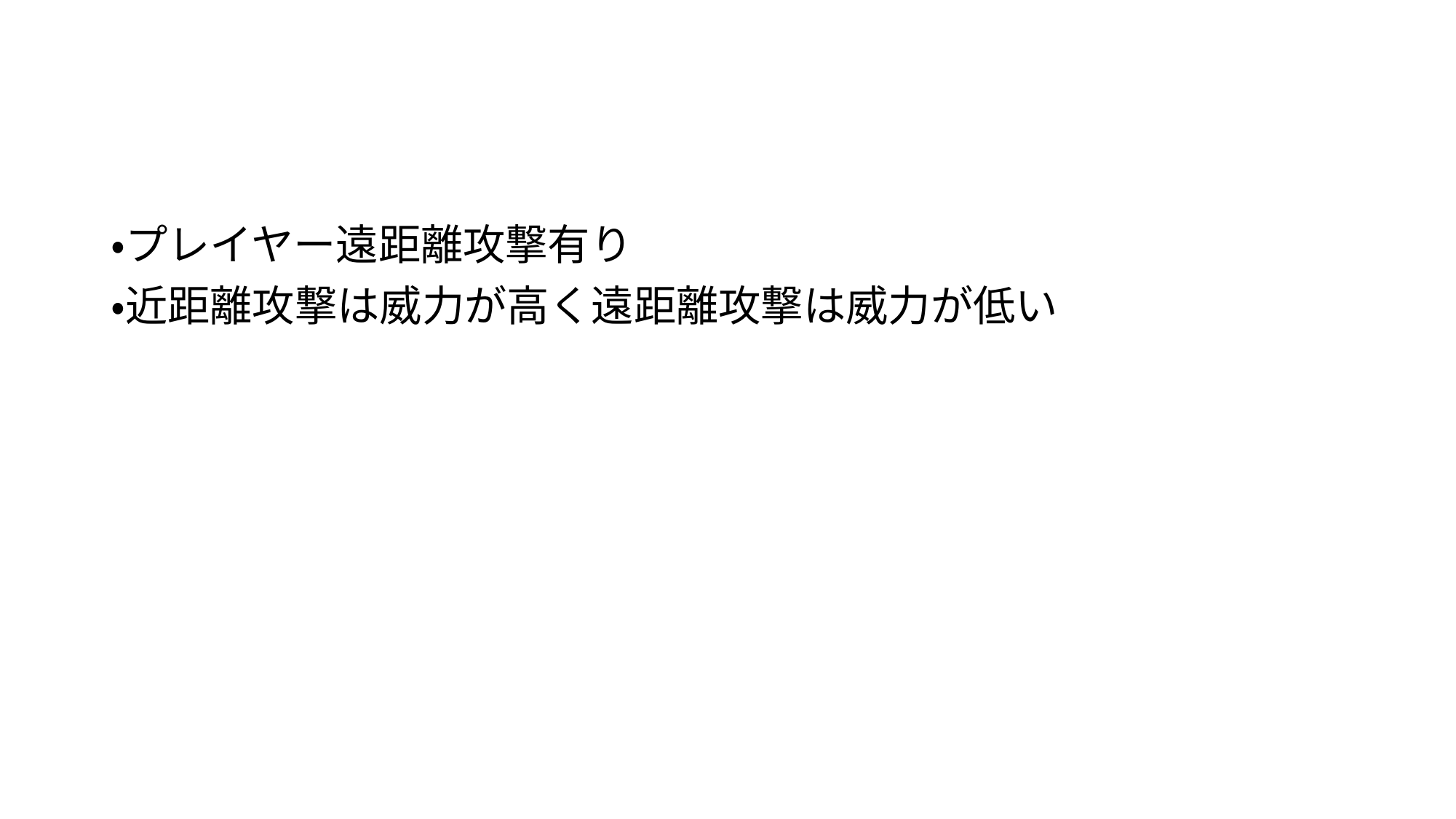

#
・プレイヤー遠距離攻撃有り
・近距離攻撃は威力が高く遠距離攻撃は威力が低い